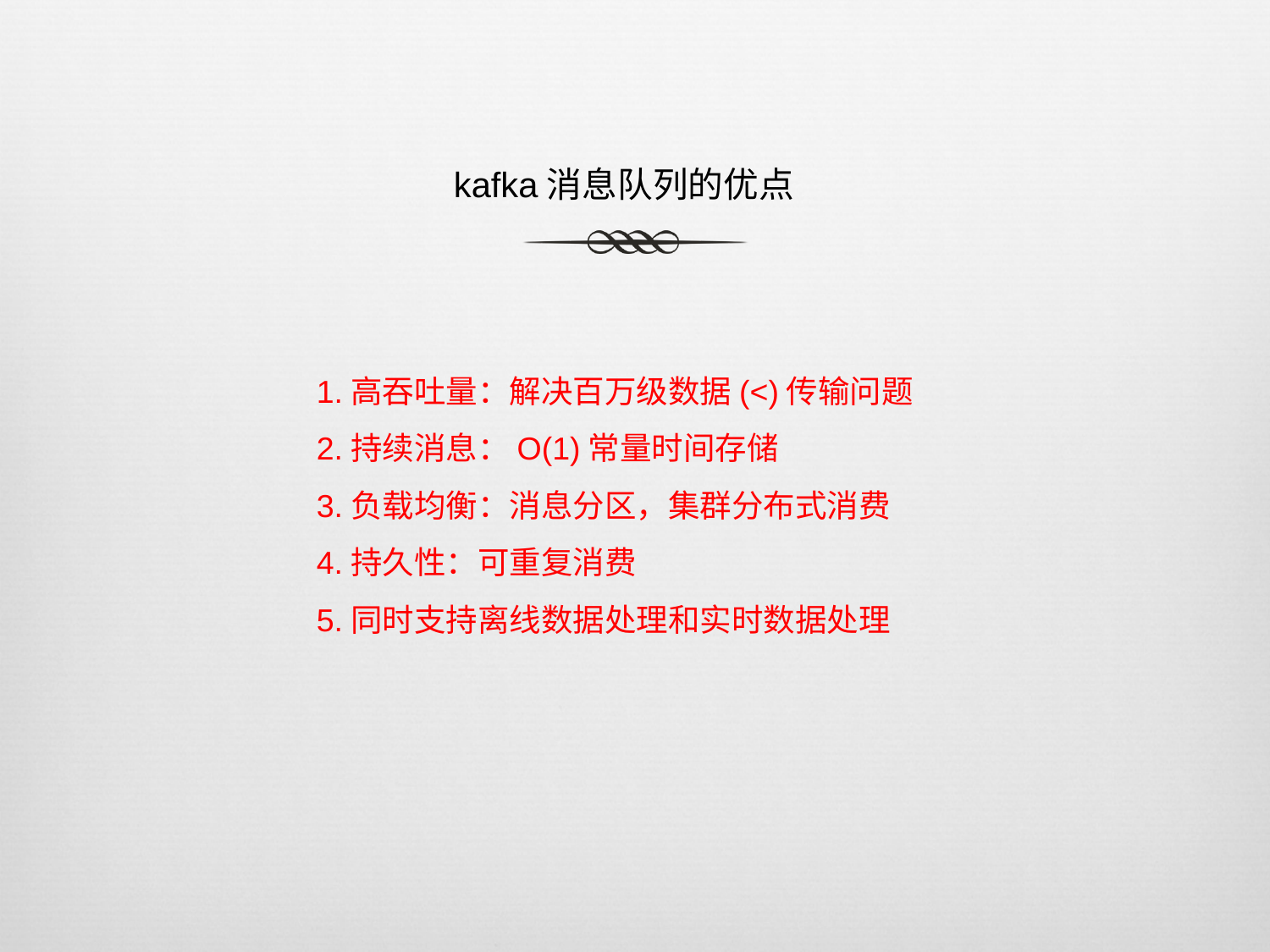

kafka消息队列的优点
1.高吞吐量：解决百万级数据(<)传输问题
2.持续消息：O(1)常量时间存储
3.负载均衡：消息分区，集群分布式消费
4.持久性：可重复消费
5.同时支持离线数据处理和实时数据处理